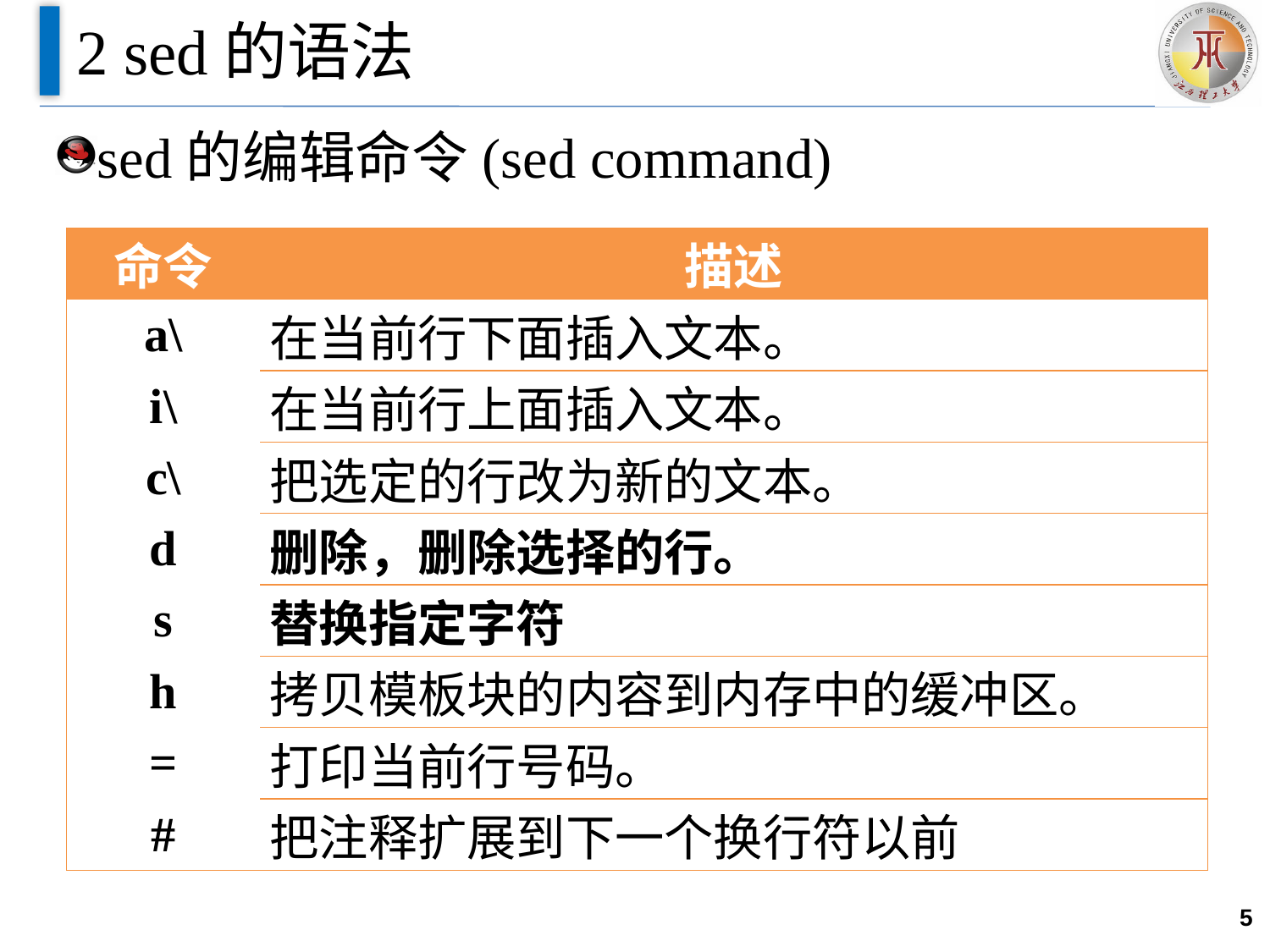

# 2 sed的语法
sed的编辑命令(sed command)
| 命令 | 描述 |
| --- | --- |
| a\ | 在当前行下面插入文本。 |
| i\ | 在当前行上面插入文本。 |
| c\ | 把选定的行改为新的文本。 |
| d | 删除，删除选择的行。 |
| s | 替换指定字符 |
| h | 拷贝模板块的内容到内存中的缓冲区。 |
| = | 打印当前行号码。 |
| # | 把注释扩展到下一个换行符以前 |
5